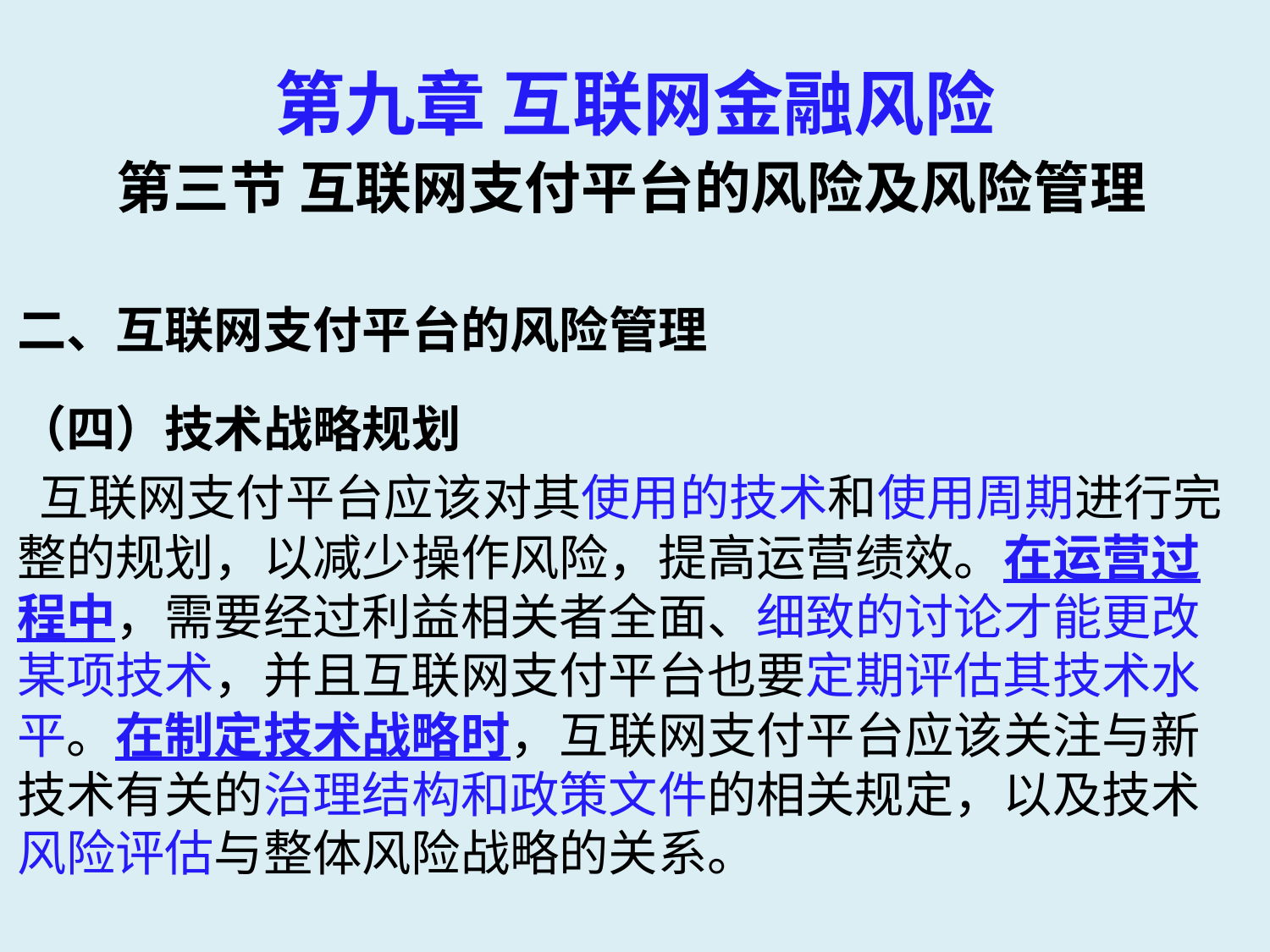

# 第九章 互联网金融风险
第三节 互联网支付平台的风险及风险管理

二、互联网支付平台的风险管理
（四）技术战略规划
  互联网支付平台应该对其使用的技术和使用周期进行完整的规划，以减少操作风险，提高运营绩效。在运营过程中，需要经过利益相关者全面、细致的讨论才能更改某项技术，并且互联网支付平台也要定期评估其技术水平。在制定技术战略时，互联网支付平台应该关注与新技术有关的治理结构和政策文件的相关规定，以及技术风险评估与整体风险战略的关系。
37